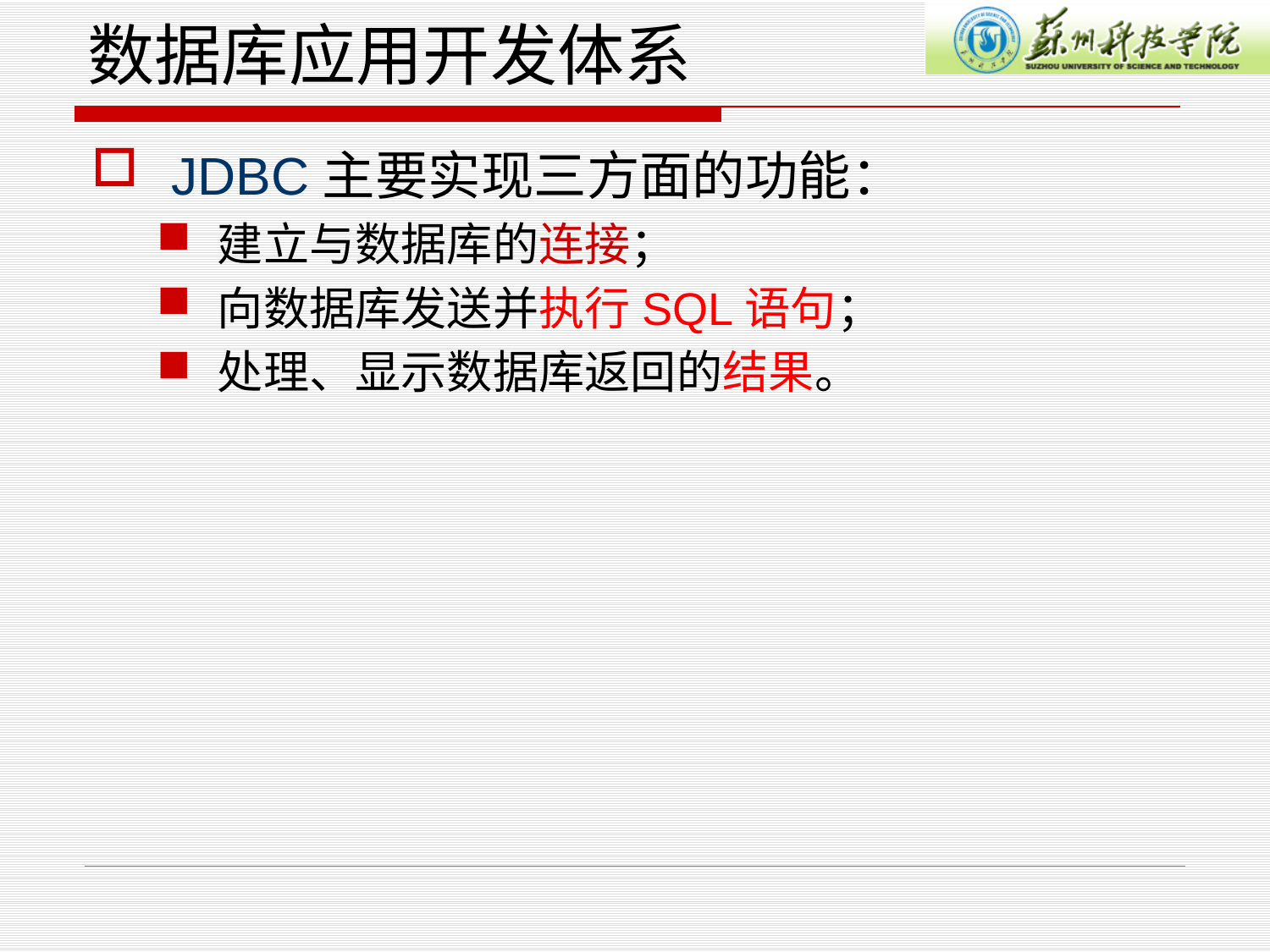

# 数据库应用开发体系
 JDBC主要实现三方面的功能：
建立与数据库的连接；
向数据库发送并执行SQL语句；
处理、显示数据库返回的结果。